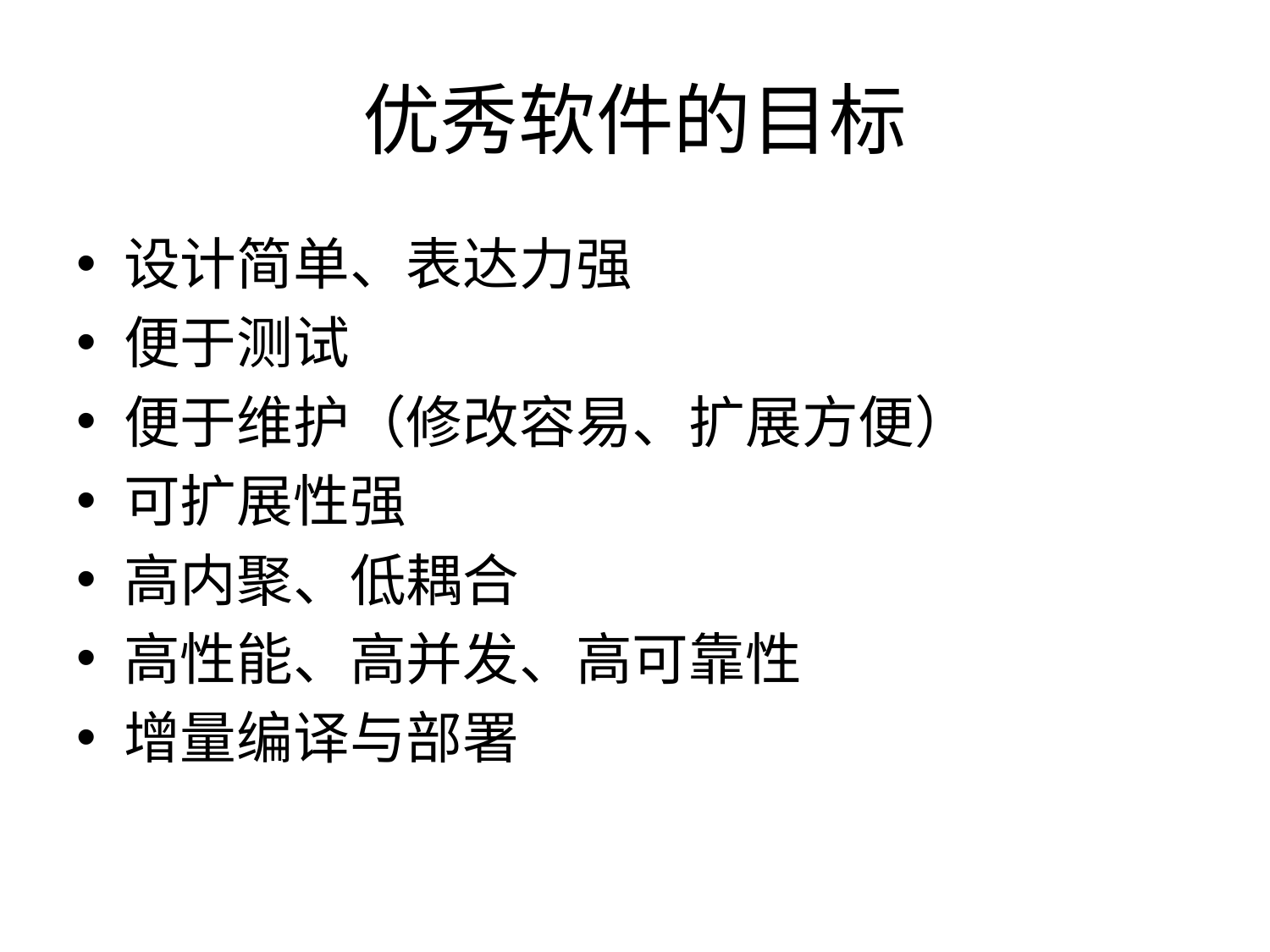

# 优秀软件的目标
设计简单、表达力强
便于测试
便于维护（修改容易、扩展方便）
可扩展性强
高内聚、低耦合
高性能、高并发、高可靠性
增量编译与部署